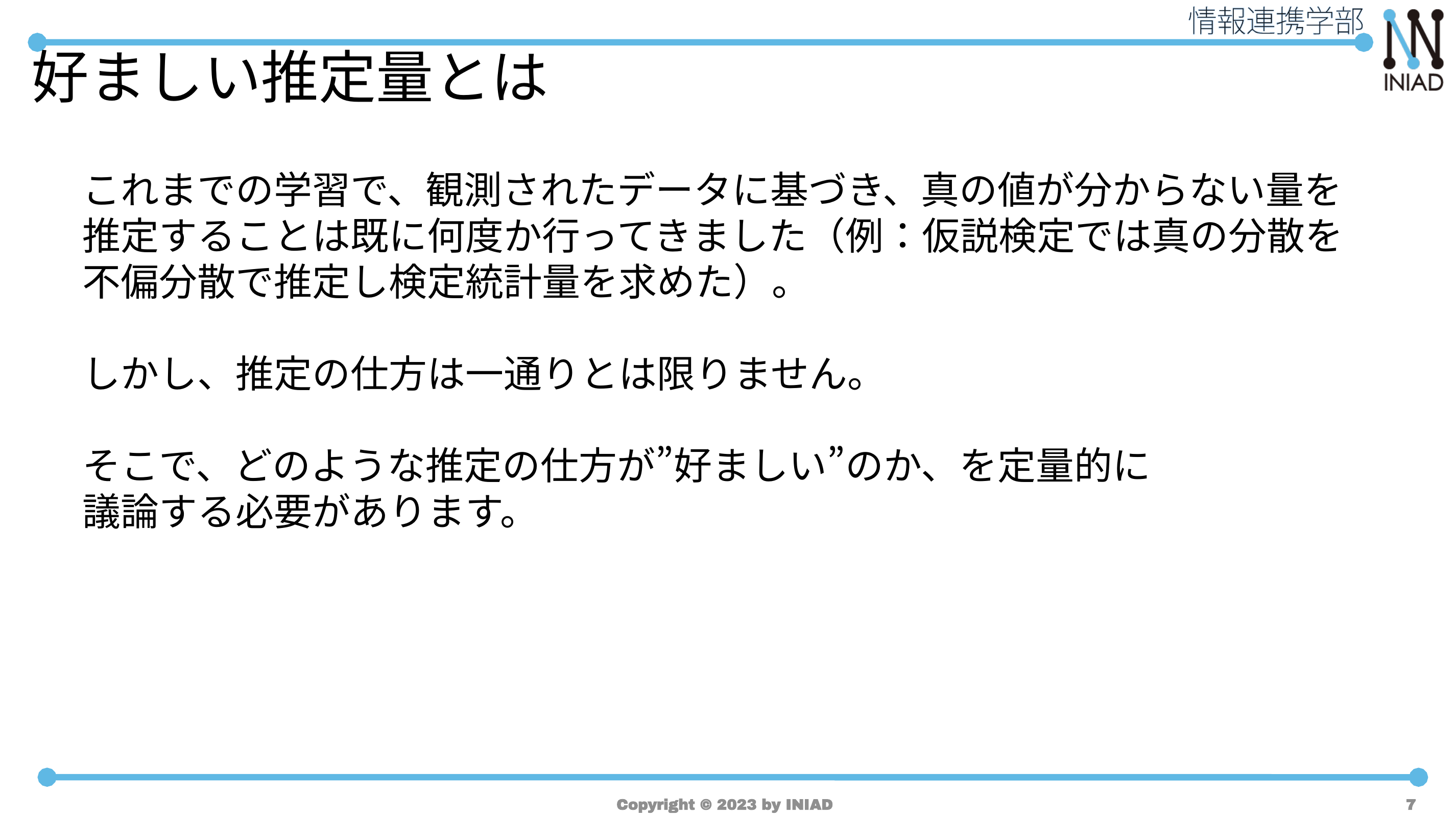

# 好ましい推定量とは
これまでの学習で、観測されたデータに基づき、真の値が分からない量を
推定することは既に何度か行ってきました（例：仮説検定では真の分散を
不偏分散で推定し検定統計量を求めた）。

しかし、推定の仕方は一通りとは限りません。

そこで、どのような推定の仕方が”好ましい”のか、を定量的に
議論する必要があります。

Copyright © 2023 by INIAD
7